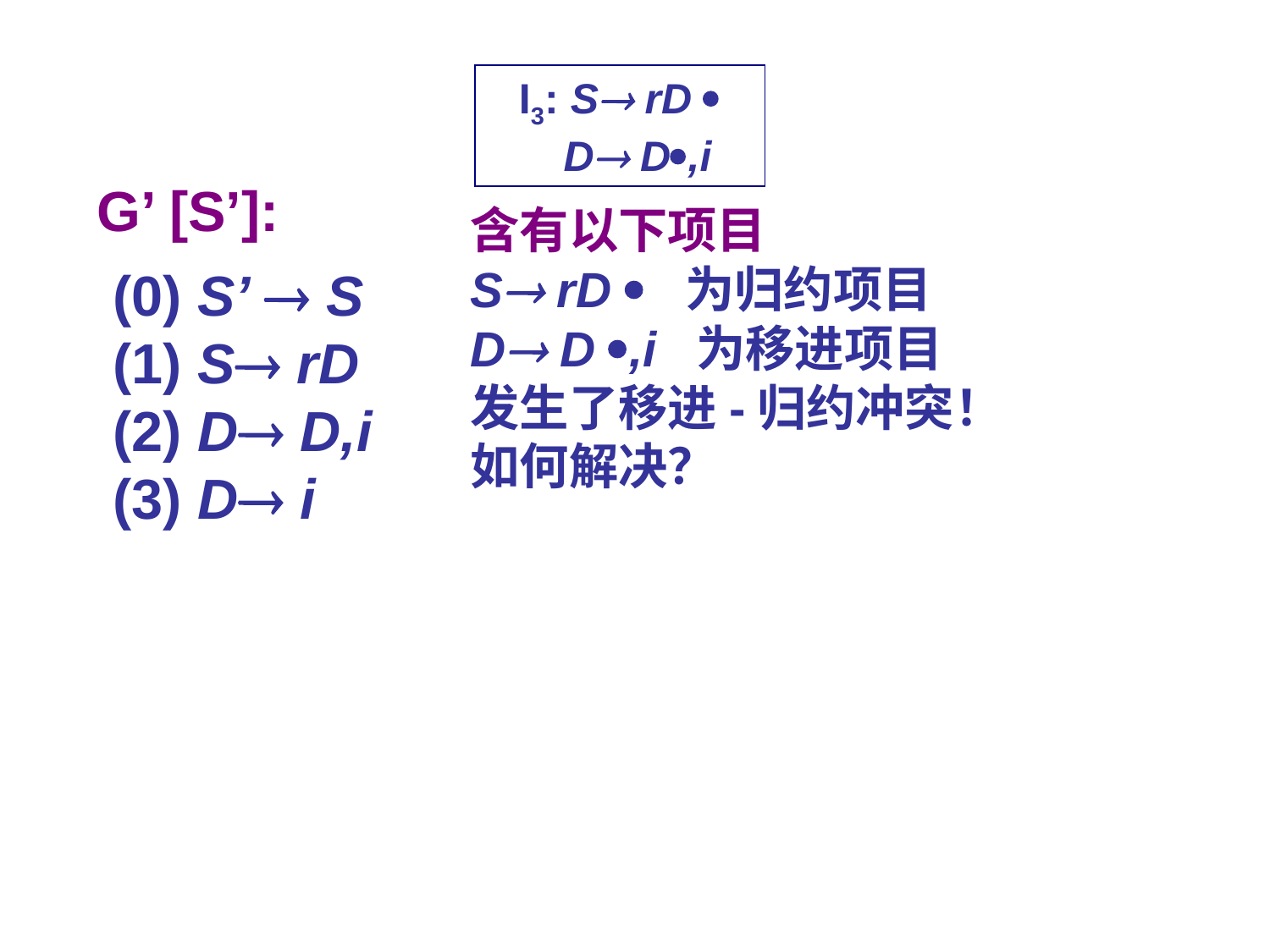

I3: S→ rD •
   D→ D•,i
G’ [S’]:

 (0) S’ → S
 (1) S→ rD
 (2) D→ D,i
 (3) D→ i
含有以下项目
S→ rD •  为归约项目
D→ D •,i  为移进项目
发生了移进-归约冲突！
如何解决？